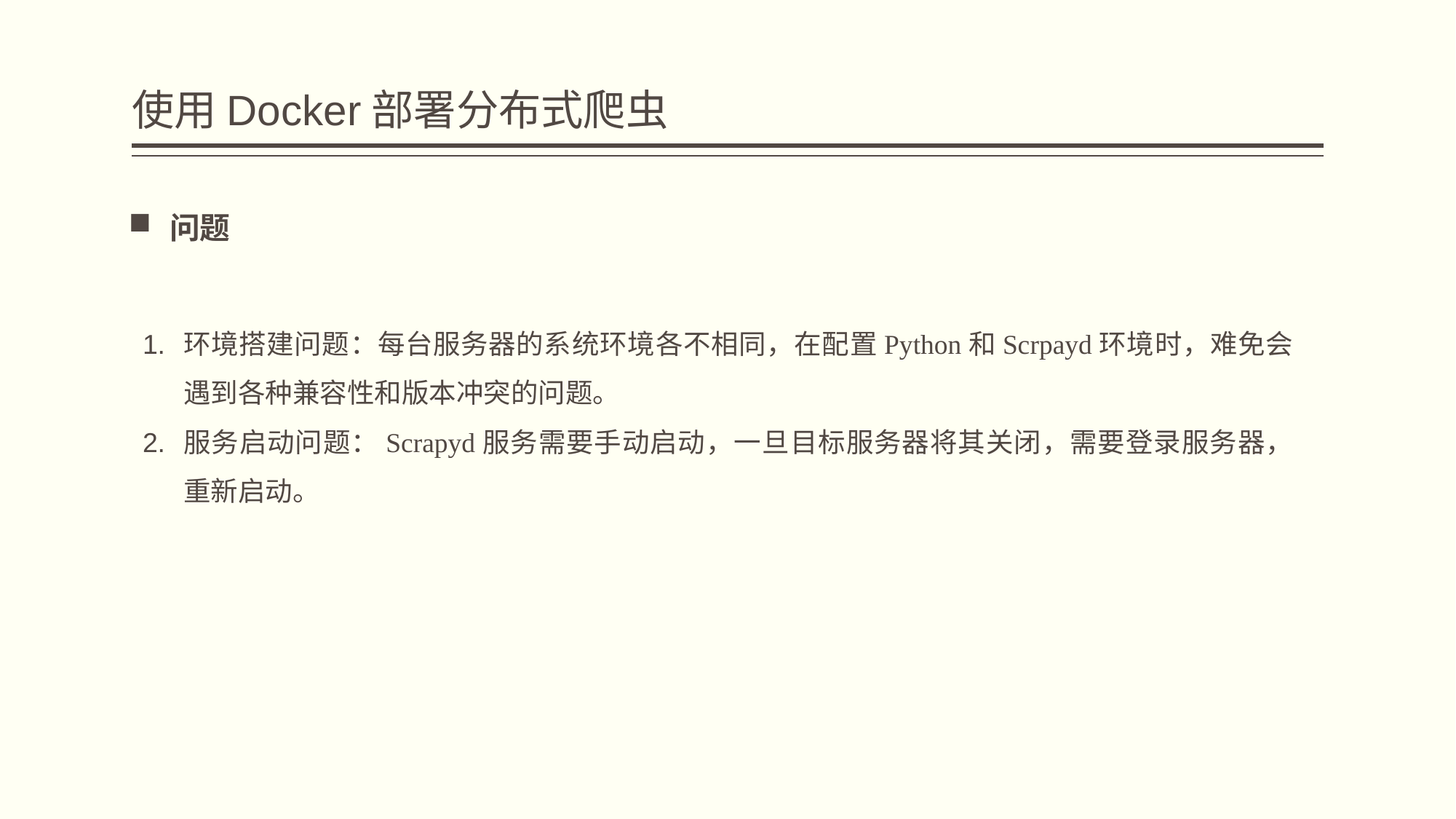

# 使用Docker部署分布式爬虫
问题
环境搭建问题：每台服务器的系统环境各不相同，在配置Python和Scrpayd环境时，难免会遇到各种兼容性和版本冲突的问题。
服务启动问题：Scrapyd服务需要手动启动，一旦目标服务器将其关闭，需要登录服务器，重新启动。